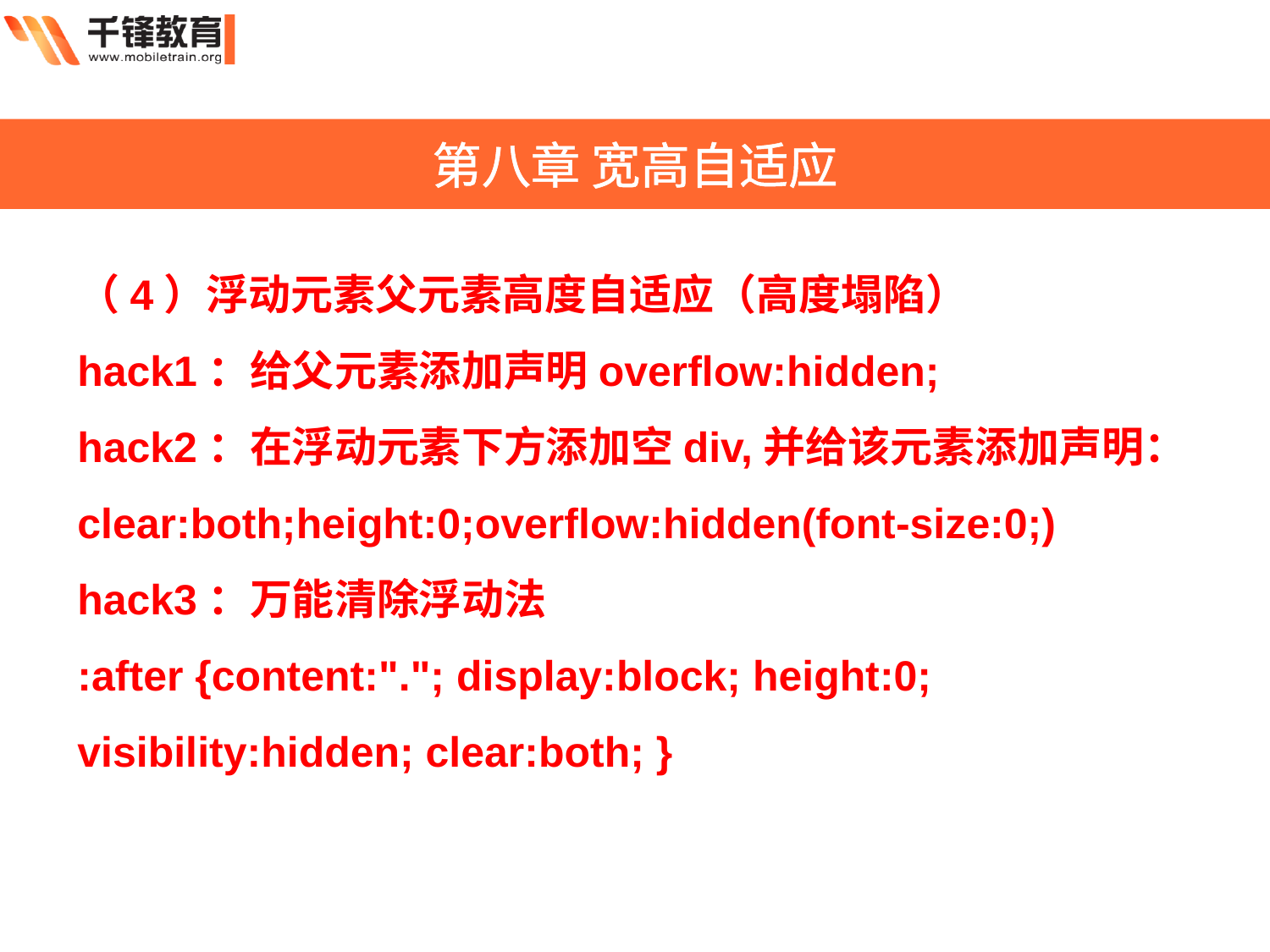

第八章 宽高自适应
（4）浮动元素父元素高度自适应（高度塌陷）
hack1：给父元素添加声明overflow:hidden;
hack2：在浮动元素下方添加空div,并给该元素添加声明：clear:both;height:0;overflow:hidden(font-size:0;)
hack3：万能清除浮动法
:after {content:"."; display:block; height:0; visibility:hidden; clear:both; }